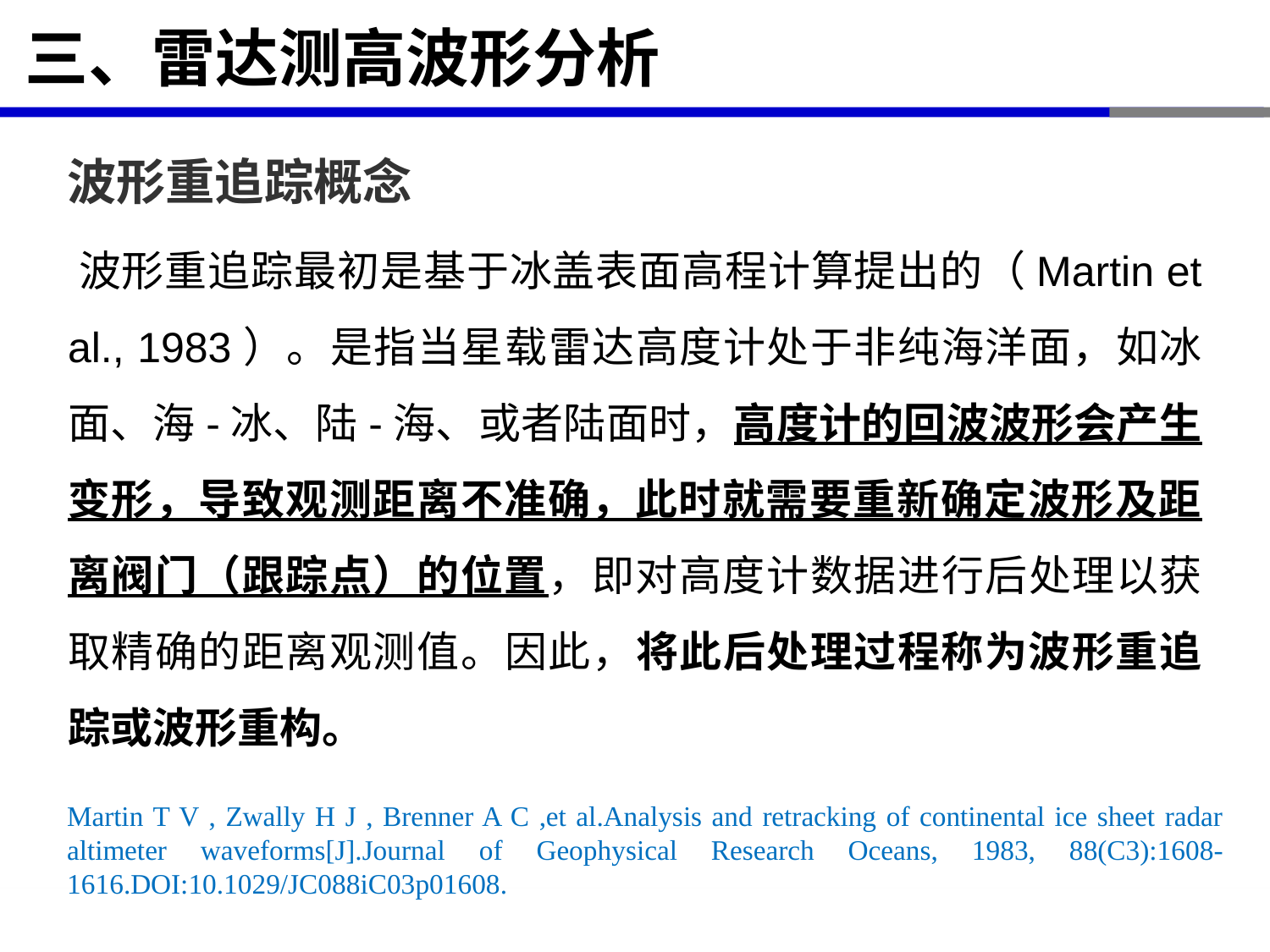

# 三、雷达测高波形分析
波形重追踪概念
﻿波形重追踪最初是基于冰盖表面高程计算提出的（Martin et al., 1983）。是指当星载雷达高度计处于非纯海洋面，如冰面、海-冰、陆-海、或者陆面时，高度计的回波波形会产生变形，导致观测距离不准确，此时就需要重新确定波形及距离阀门（跟踪点）的位置，即对高度计数据进行后处理以获取精确的距离观测值。因此，将此后处理过程称为波形重追踪或波形重构。
Martin T V , Zwally H J , Brenner A C ,et al.Analysis and retracking of continental ice sheet radar altimeter waveforms[J].Journal of Geophysical Research Oceans, 1983, 88(C3):1608-1616.DOI:10.1029/JC088iC03p01608.